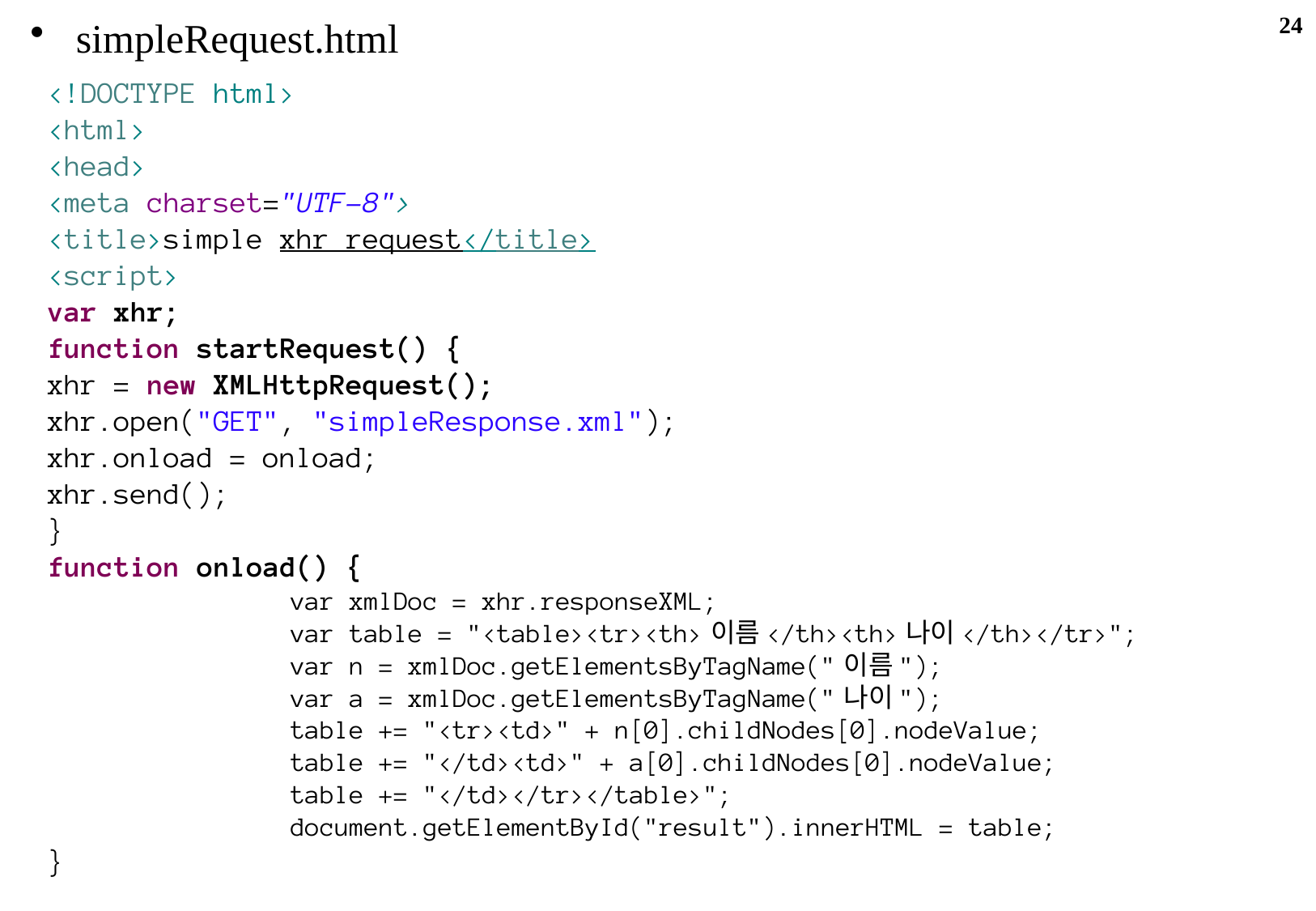

24
simpleRequest.html
innerHTML
<!DOCTYPE html>
<html>
<head>
<meta charset="UTF-8">
<title>simple xhr request</title>
<script>
var xhr;
function startRequest() {
xhr = new XMLHttpRequest();
xhr.open("GET", "simpleResponse.xml");
xhr.onload = onload;
xhr.send();
}
function onload() {
		var xmlDoc = xhr.responseXML;
		var table = "<table><tr><th>이름</th><th>나이</th></tr>";
		var n = xmlDoc.getElementsByTagName("이름");
		var a = xmlDoc.getElementsByTagName("나이");
		table += "<tr><td>" + n[0].childNodes[0].nodeValue;
		table += "</td><td>" + a[0].childNodes[0].nodeValue;
		table += "</td></tr></table>";
		document.getElementById("result").innerHTML = table;
}